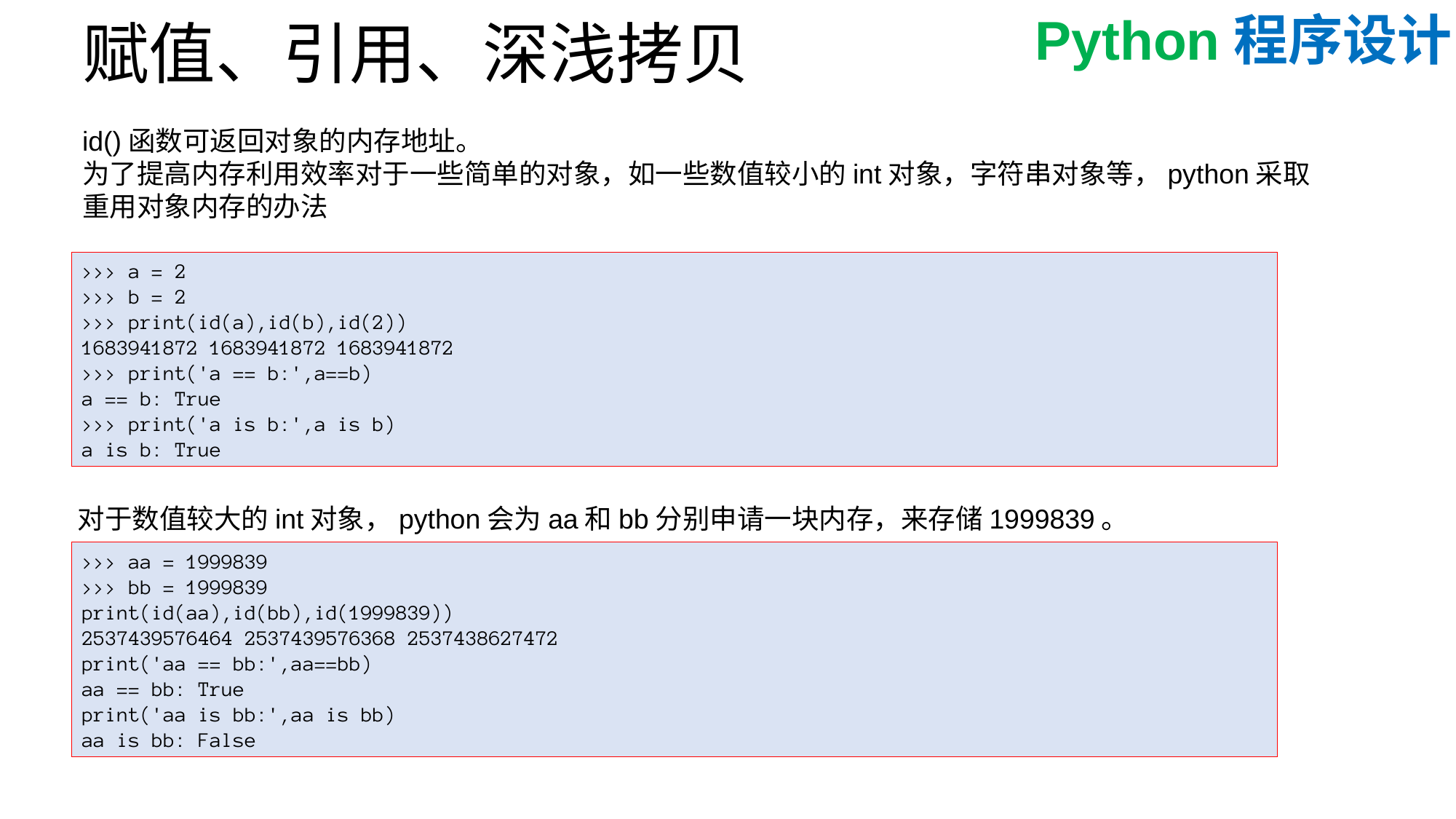

# 赋值、引用、深浅拷贝
id()函数可返回对象的内存地址。
为了提高内存利用效率对于一些简单的对象，如一些数值较小的int对象，字符串对象等，python采取重用对象内存的办法
>>> a = 2
>>> b = 2
>>> print(id(a),id(b),id(2))
1683941872 1683941872 1683941872
>>> print('a == b:',a==b)
a == b: True
>>> print('a is b:',a is b)
a is b: True
对于数值较大的int对象，python会为aa和bb分别申请一块内存，来存储1999839。
>>> aa = 1999839
>>> bb = 1999839
print(id(aa),id(bb),id(1999839))
2537439576464 2537439576368 2537438627472
print('aa == bb:',aa==bb)
aa == bb: True
print('aa is bb:',aa is bb)
aa is bb: False
23